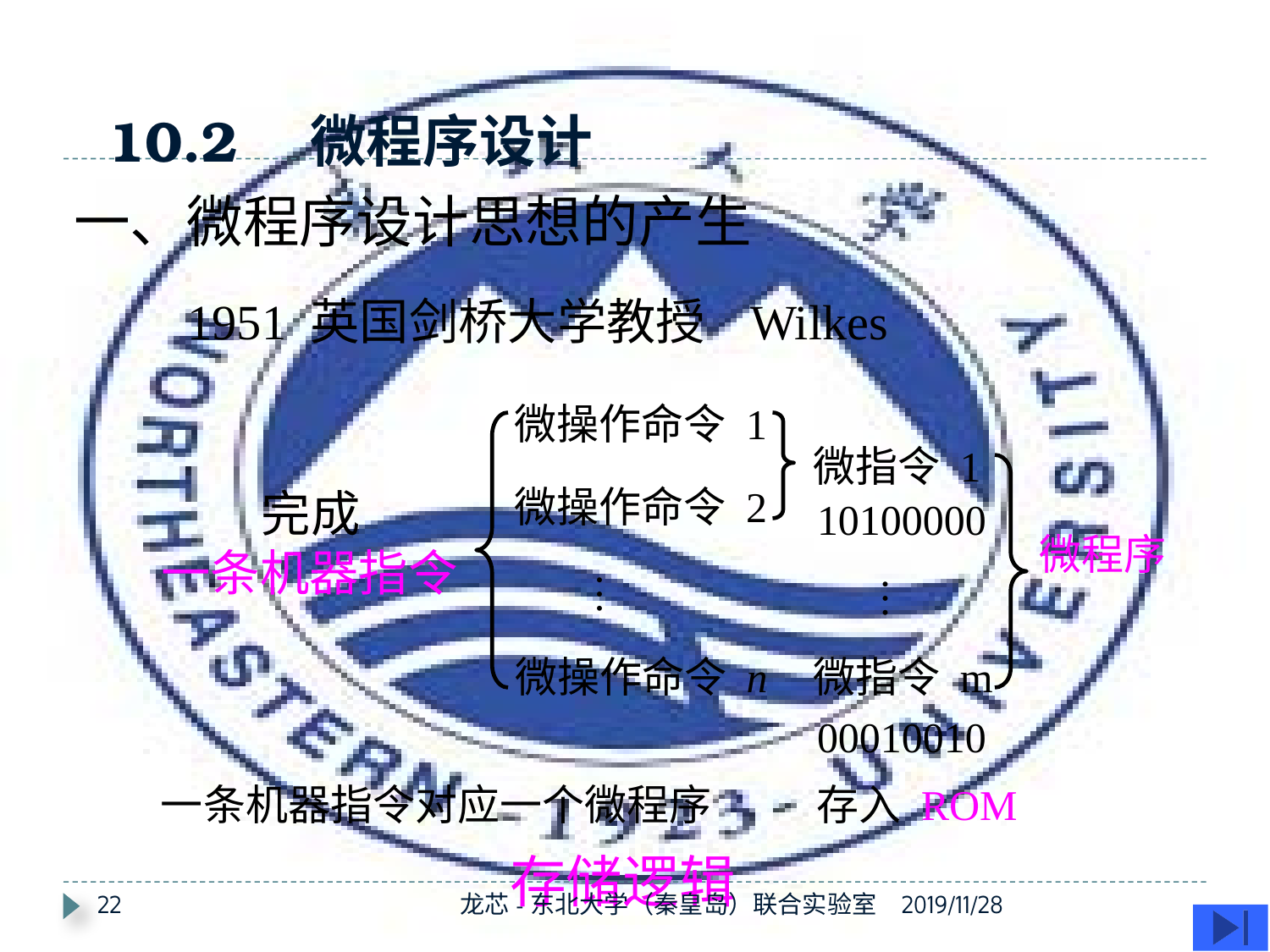

# 10.2   微程序设计
一、微程序设计思想的产生
1951 英国剑桥大学教授   Wilkes
微操作命令 1

微指令 1

微程序
微操作命令 2
        完成
一条机器指令
10100000
…
…
微操作命令 n
微指令 m
00010010
一条机器指令对应一个微程序
存入 ROM
存储逻辑
22
龙芯-东北大学（秦皇岛）联合实验室
2019/11/28